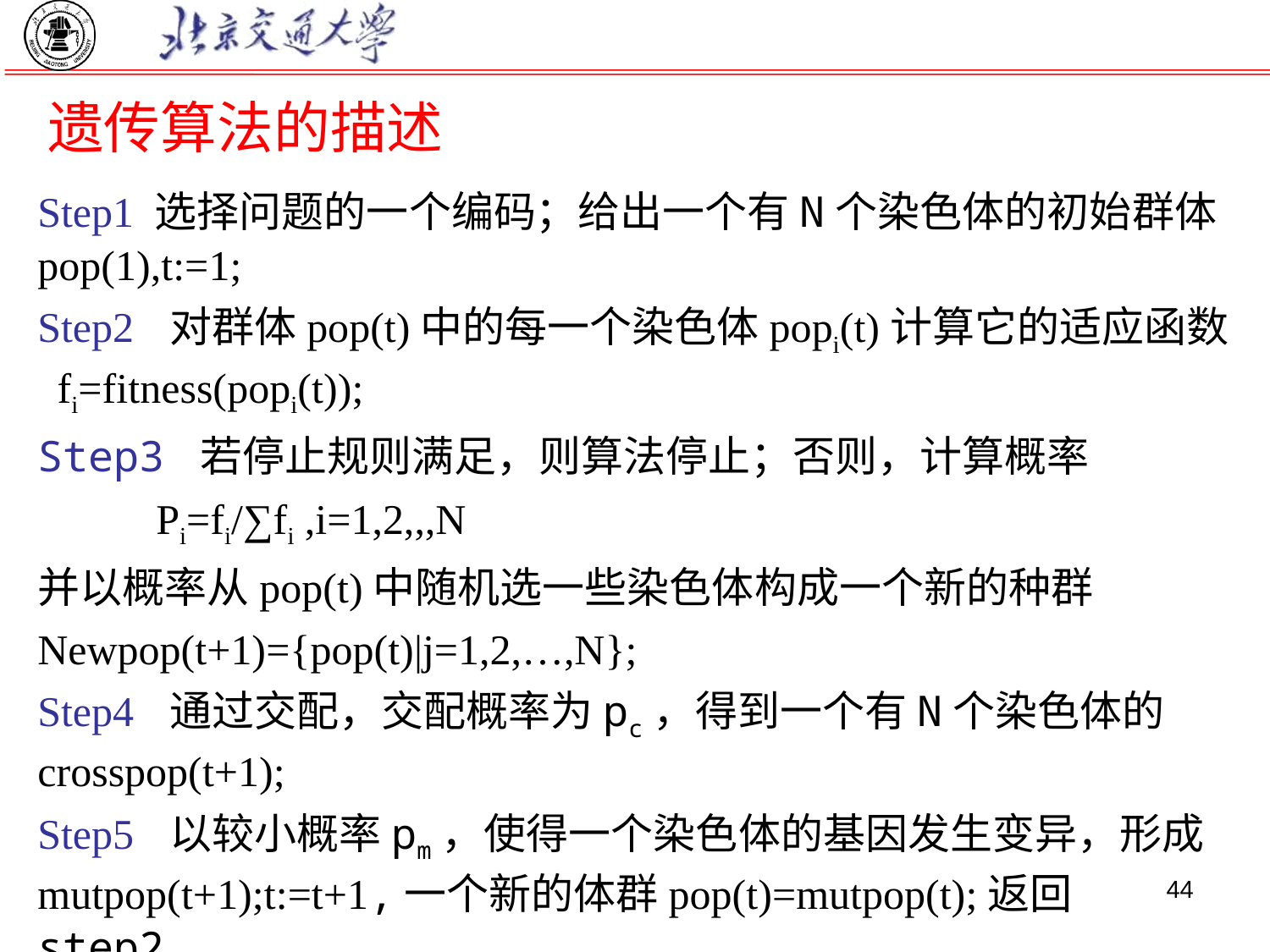

# 遗传算法的描述
Step1 选择问题的一个编码；给出一个有N个染色体的初始群体pop(1),t:=1;
Step2 对群体pop(t)中的每一个染色体popi(t)计算它的适应函数  fi=fitness(popi(t));
Step3 若停止规则满足，则算法停止；否则，计算概率
          Pi=fi/∑fi ,i=1,2,,,N
并以概率从pop(t)中随机选一些染色体构成一个新的种群
Newpop(t+1)={pop(t)|j=1,2,…,N};
Step4 通过交配，交配概率为pc，得到一个有N个染色体的crosspop(t+1);
Step5 以较小概率pm，使得一个染色体的基因发生变异，形成mutpop(t+1);t:=t+1,一个新的体群pop(t)=mutpop(t);返回step2.
44